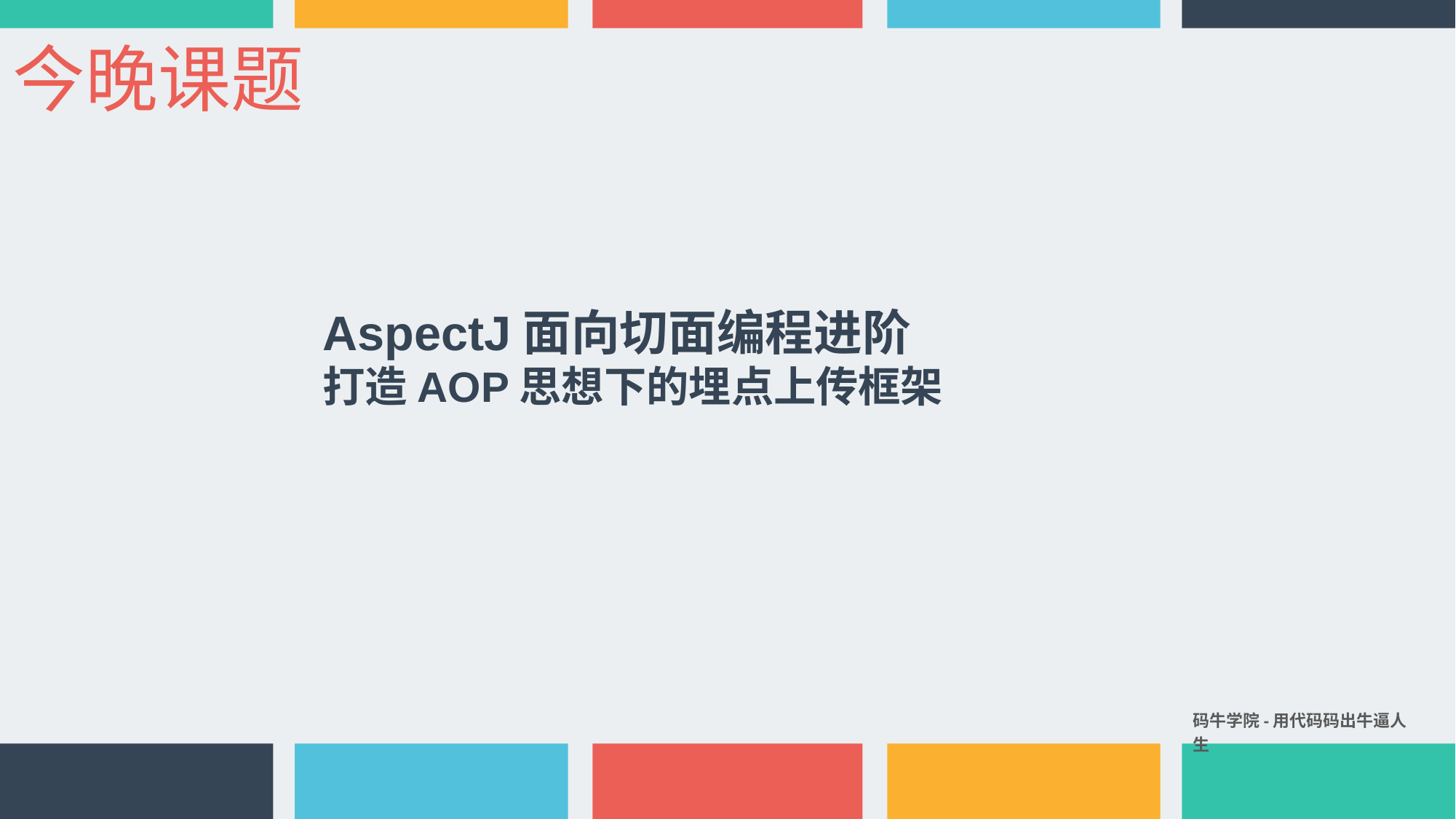

今晚课题
AspectJ面向切面编程进阶
打造AOP思想下的埋点上传框架
码牛学院-用代码码出牛逼人生